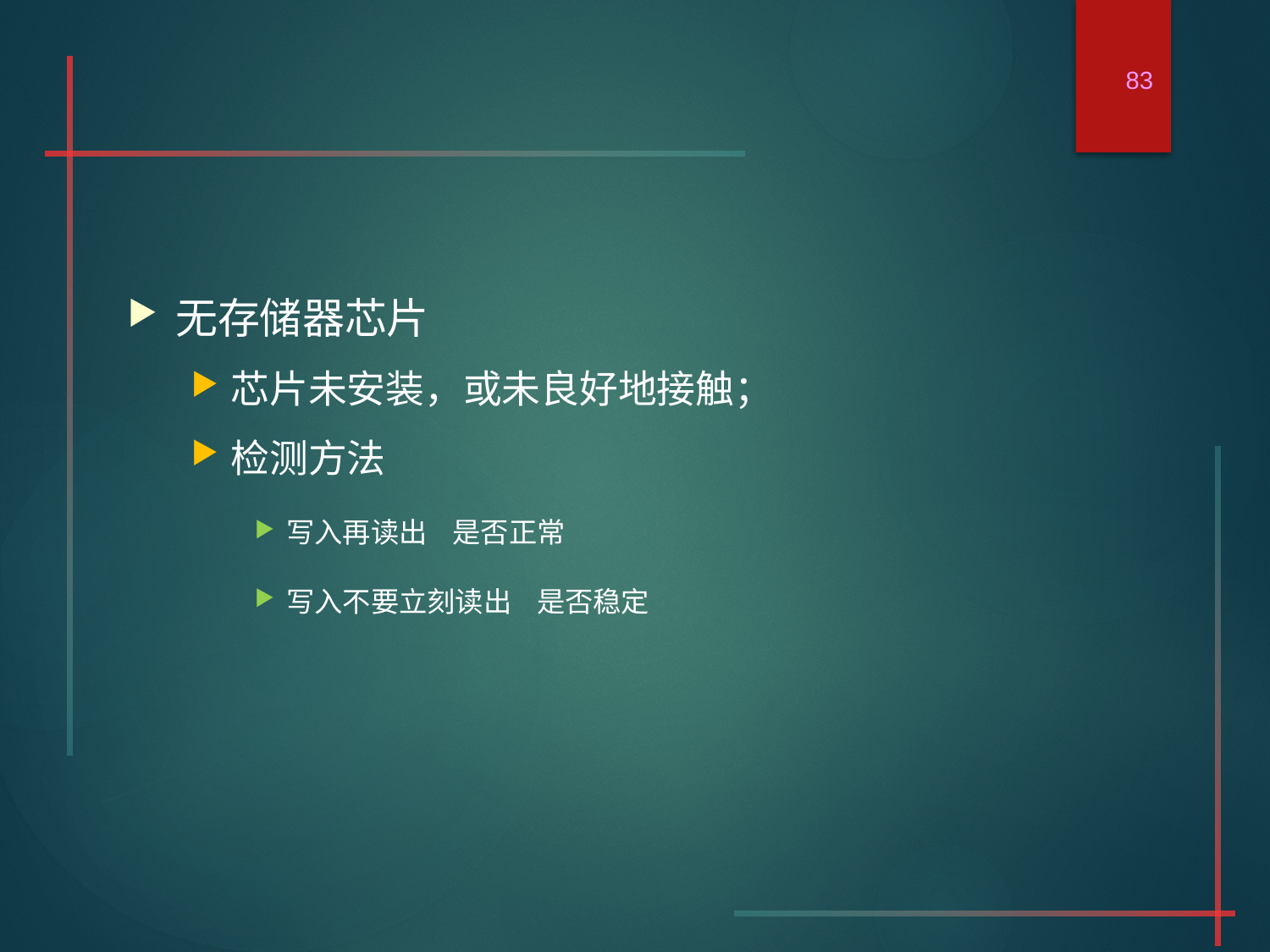

83
#
无存储器芯片
芯片未安装，或未良好地接触；
检测方法
写入再读出    是否正常
写入不要立刻读出    是否稳定